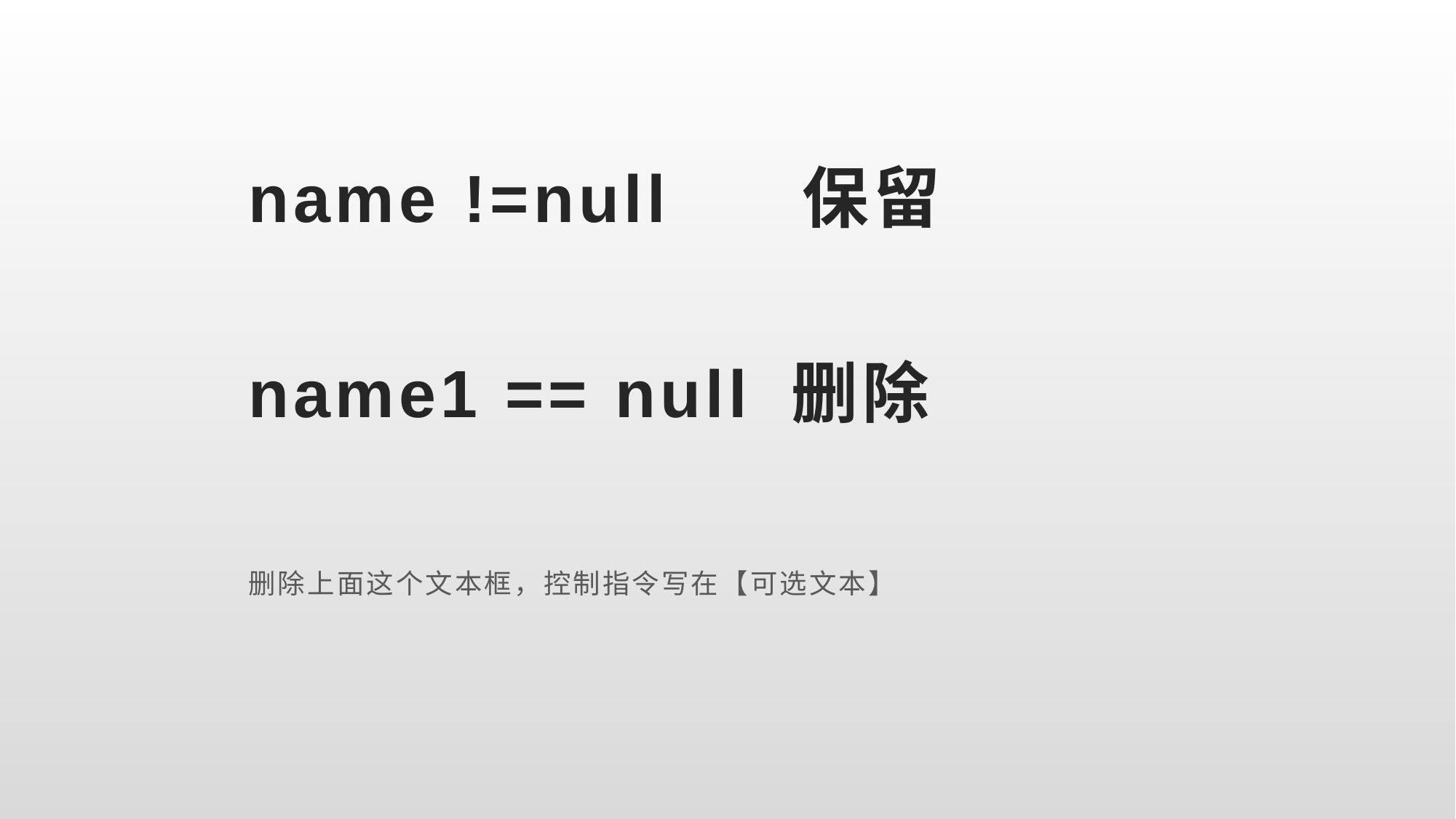

name !=null     保留
# name1 == null 删除
删除上面这个文本框，控制指令写在【可选文本】